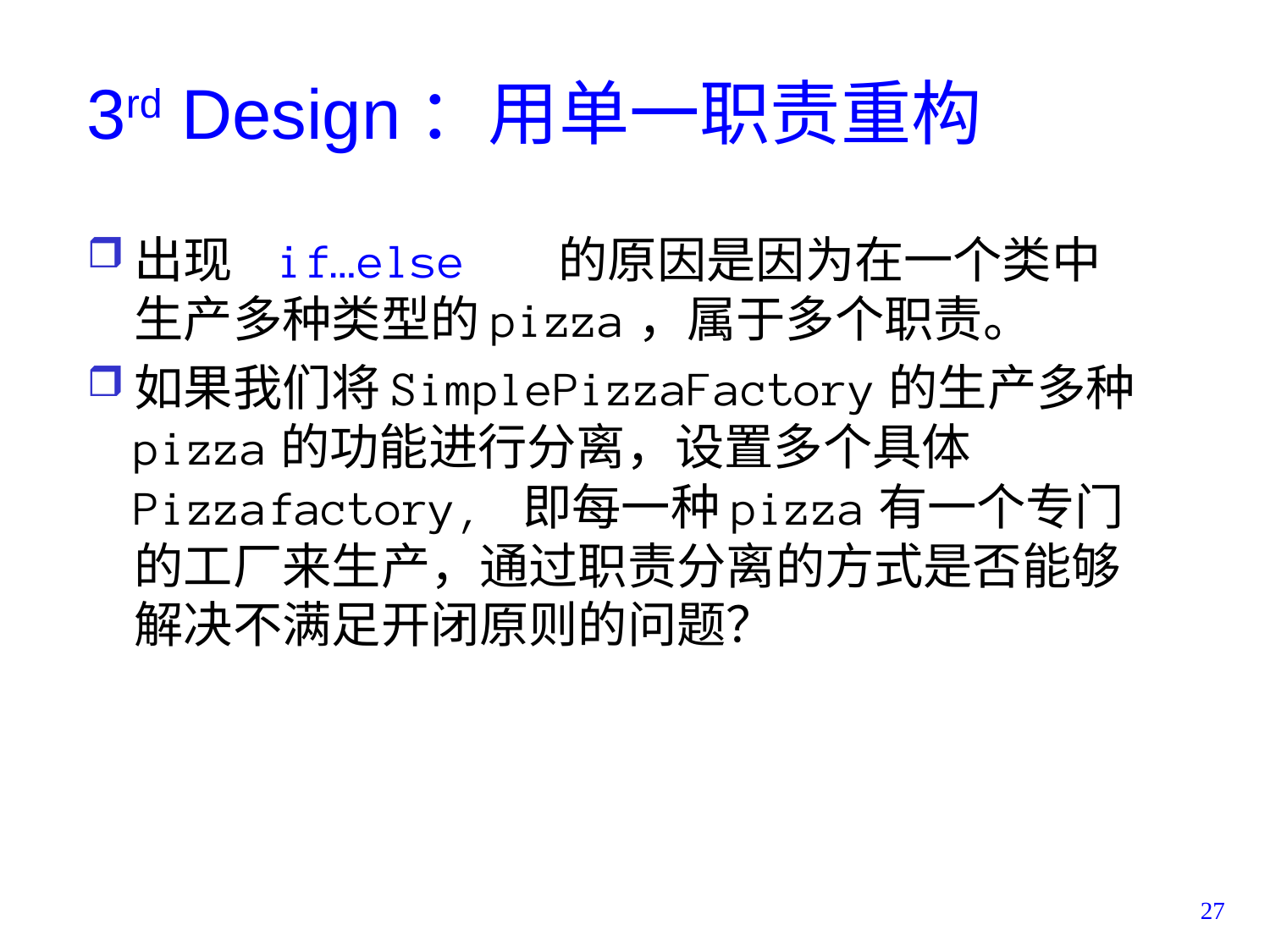

# 3rd Design：用单一职责重构
出现   if…else   的原因是因为在一个类中生产多种类型的pizza，属于多个职责。
如果我们将SimplePizzaFactory的生产多种pizza的功能进行分离，设置多个具体Pizzafactory, 即每一种pizza有一个专门的工厂来生产，通过职责分离的方式是否能够解决不满足开闭原则的问题？
27